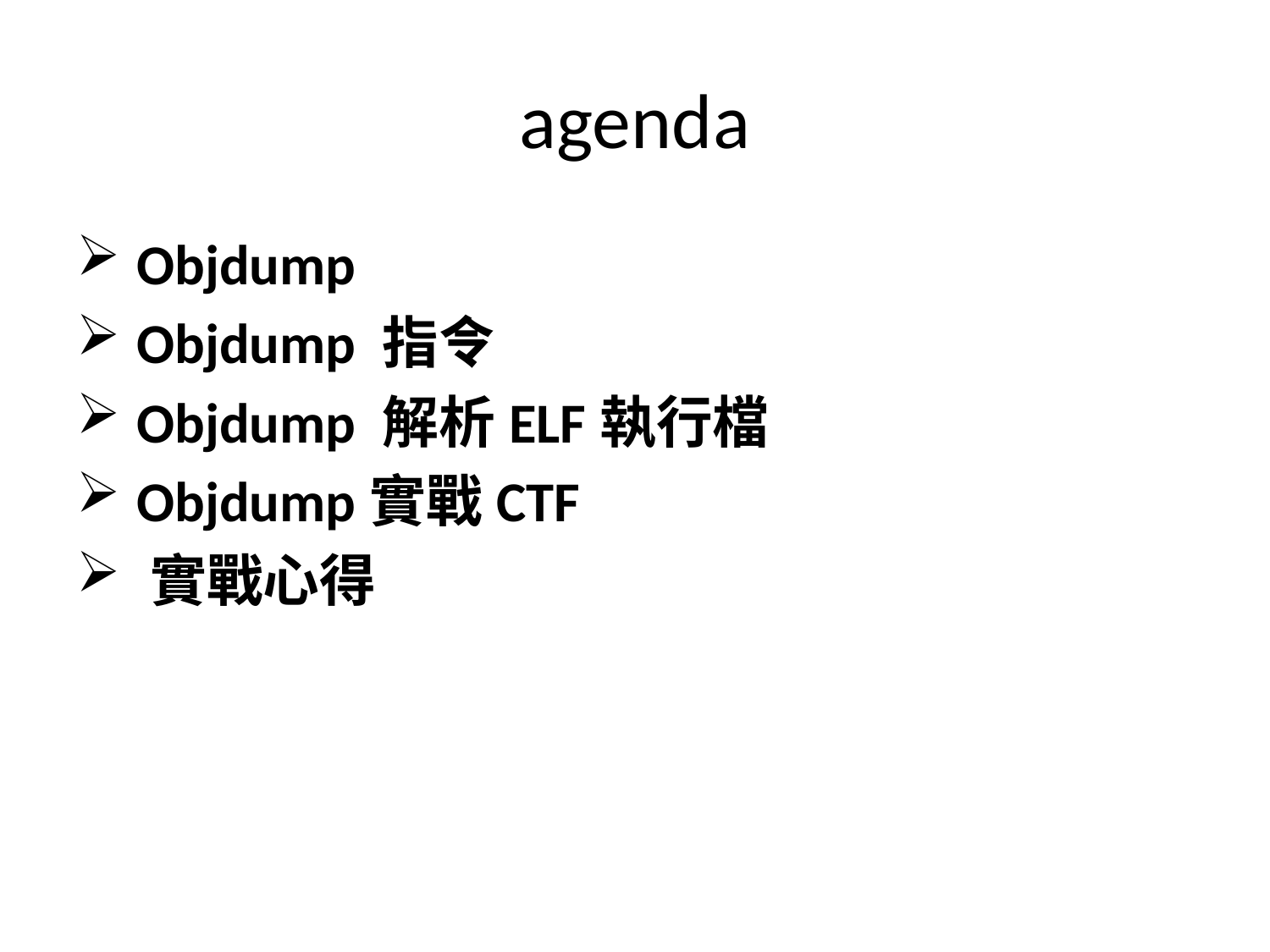

# agenda
 Objdump
 Objdump 指令
 Objdump 解析ELF執行檔
 Objdump實戰CTF
 實戰心得